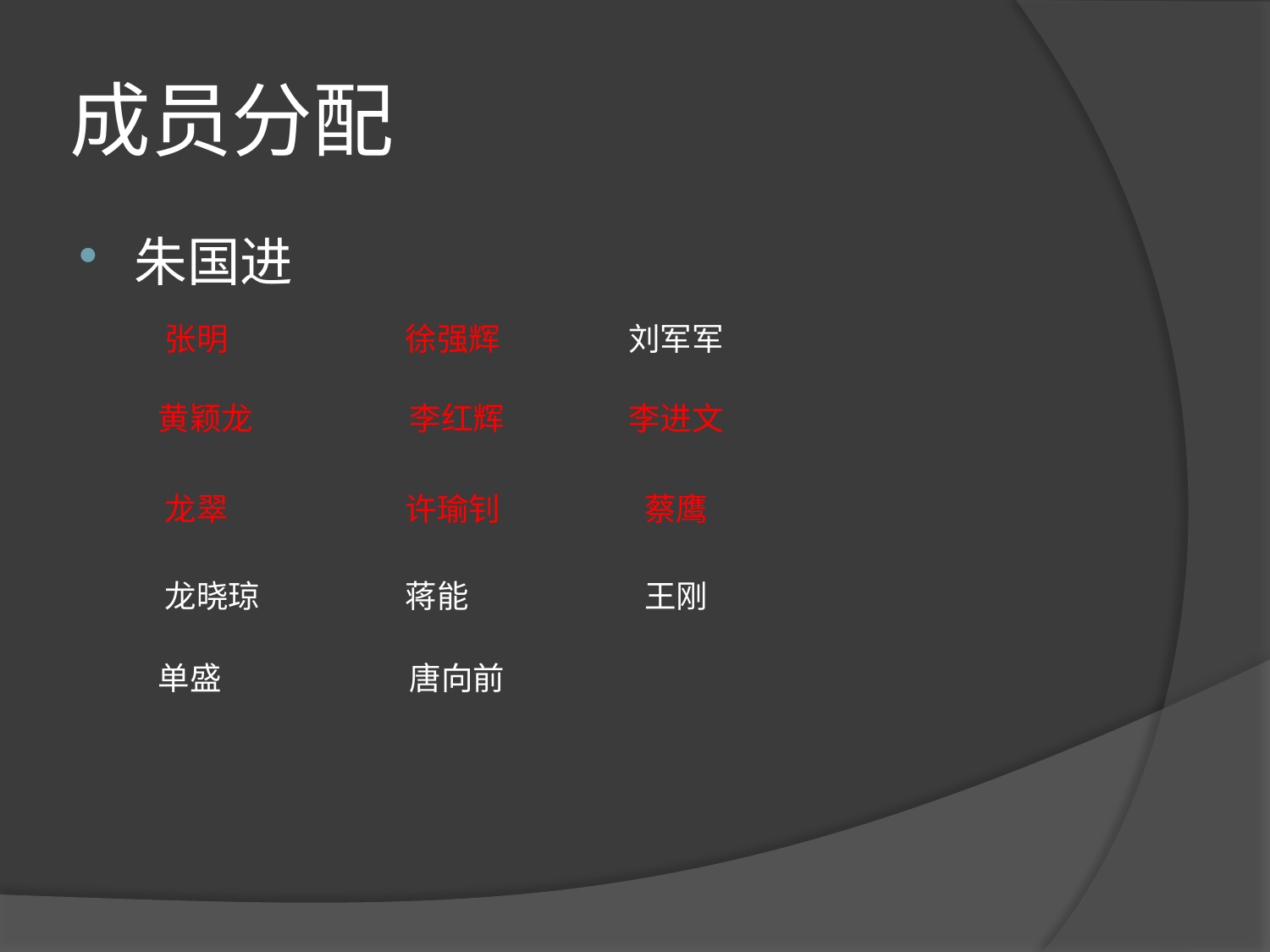

# 成员分配
朱国进
张明
徐强辉
刘军军
黄颖龙
李红辉
李进文
龙翠
许瑜钊
蔡鹰
龙晓琼
蒋能
王刚
单盛
唐向前